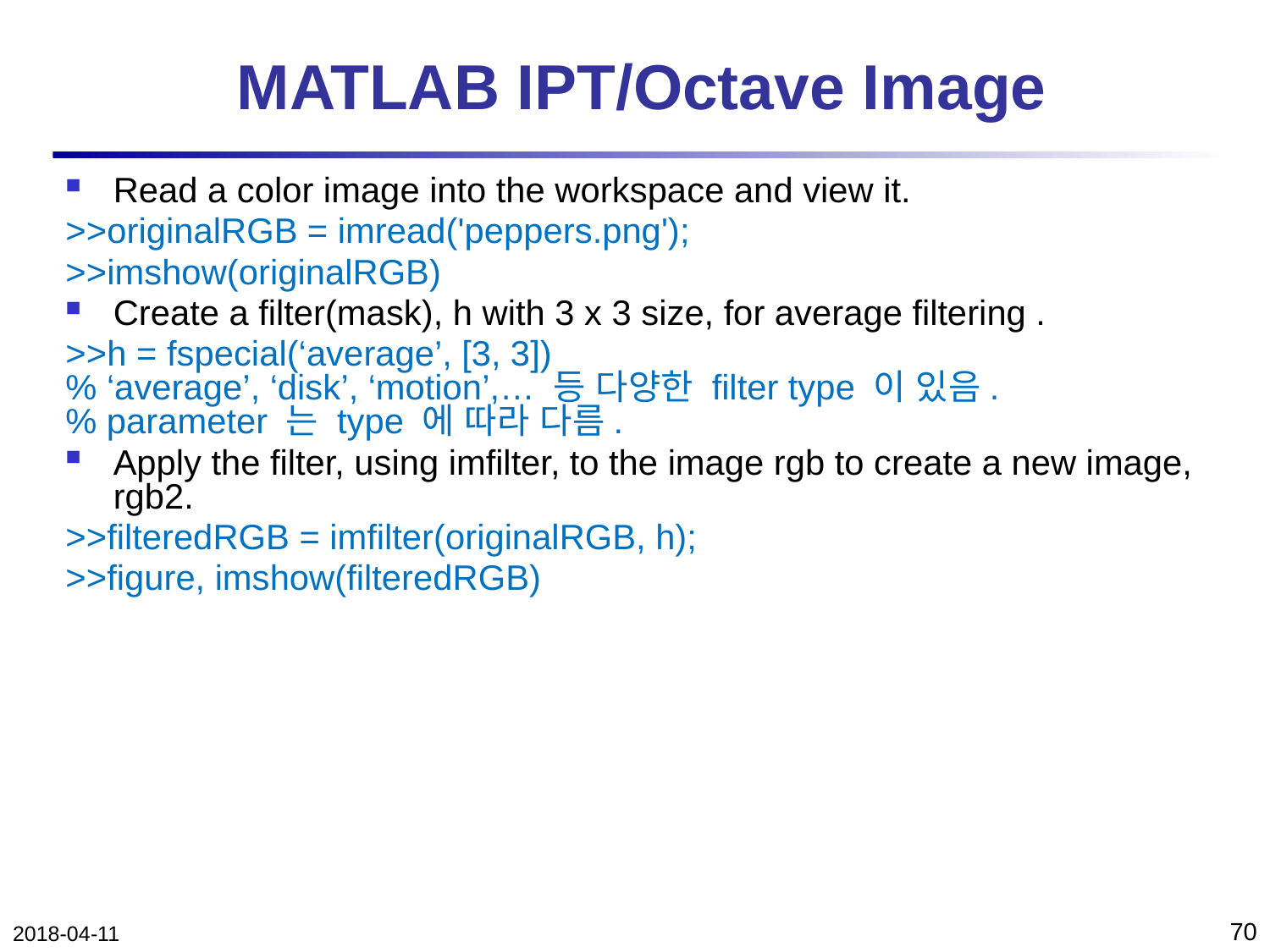

# MATLAB IPT/Octave Image
Read a color image into the workspace and view it.
>>originalRGB = imread('peppers.png');
>>imshow(originalRGB)
Create a filter(mask), h with 3 x 3 size, for average filtering .
>>h = fspecial(‘average’, [3, 3])
% ‘average’, ‘disk’, ‘motion’,… 등 다양한 filter type 이 있음.
% parameter 는 type 에 따라 다름.
Apply the filter, using imfilter, to the image rgb to create a new image, rgb2.
>>filteredRGB = imfilter(originalRGB, h);
>>figure, imshow(filteredRGB)
2018-04-11
70